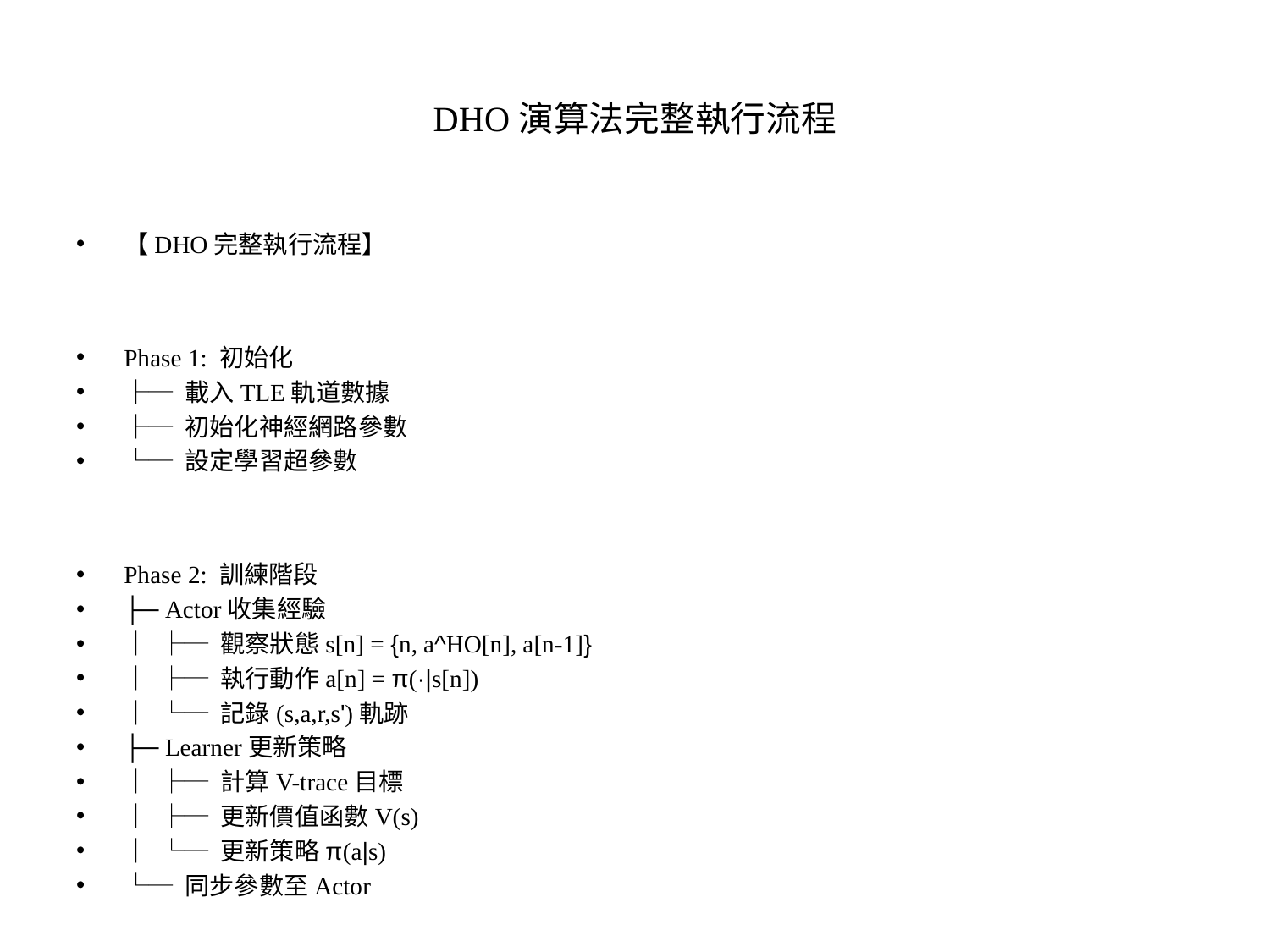

# DHO演算法完整執行流程
【DHO完整執行流程】

Phase 1: 初始化
├─ 載入TLE軌道數據
├─ 初始化神經網路參數
└─ 設定學習超參數

Phase 2: 訓練階段
├─ Actor收集經驗
│  ├─ 觀察狀態s[n] = {n, a^HO[n], a[n-1]}
│  ├─ 執行動作a[n] = π(·|s[n])
│  └─ 記錄(s,a,r,s')軌跡
├─ Learner更新策略
│  ├─ 計算V-trace目標
│  ├─ 更新價值函數V(s)
│  └─ 更新策略π(a|s)
└─ 同步參數至Actor

Phase 3: 部署階段
├─ 實時狀態觀察
├─ 策略推理π(a|s)
└─ 執行換手決策